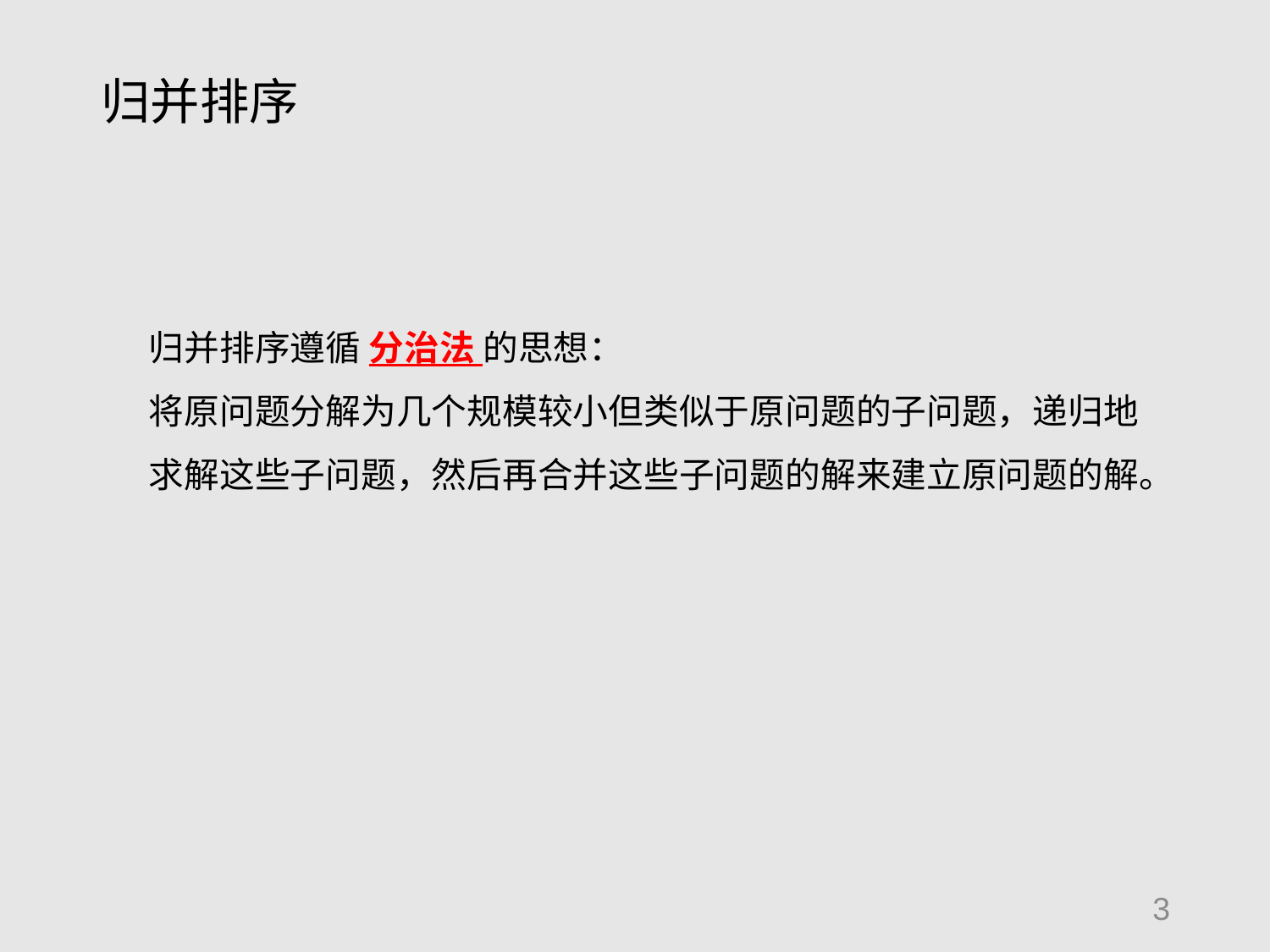

归并排序
归并排序遵循 分治法 的思想：
将原问题分解为几个规模较小但类似于原问题的子问题，递归地求解这些子问题，然后再合并这些子问题的解来建立原问题的解。
3